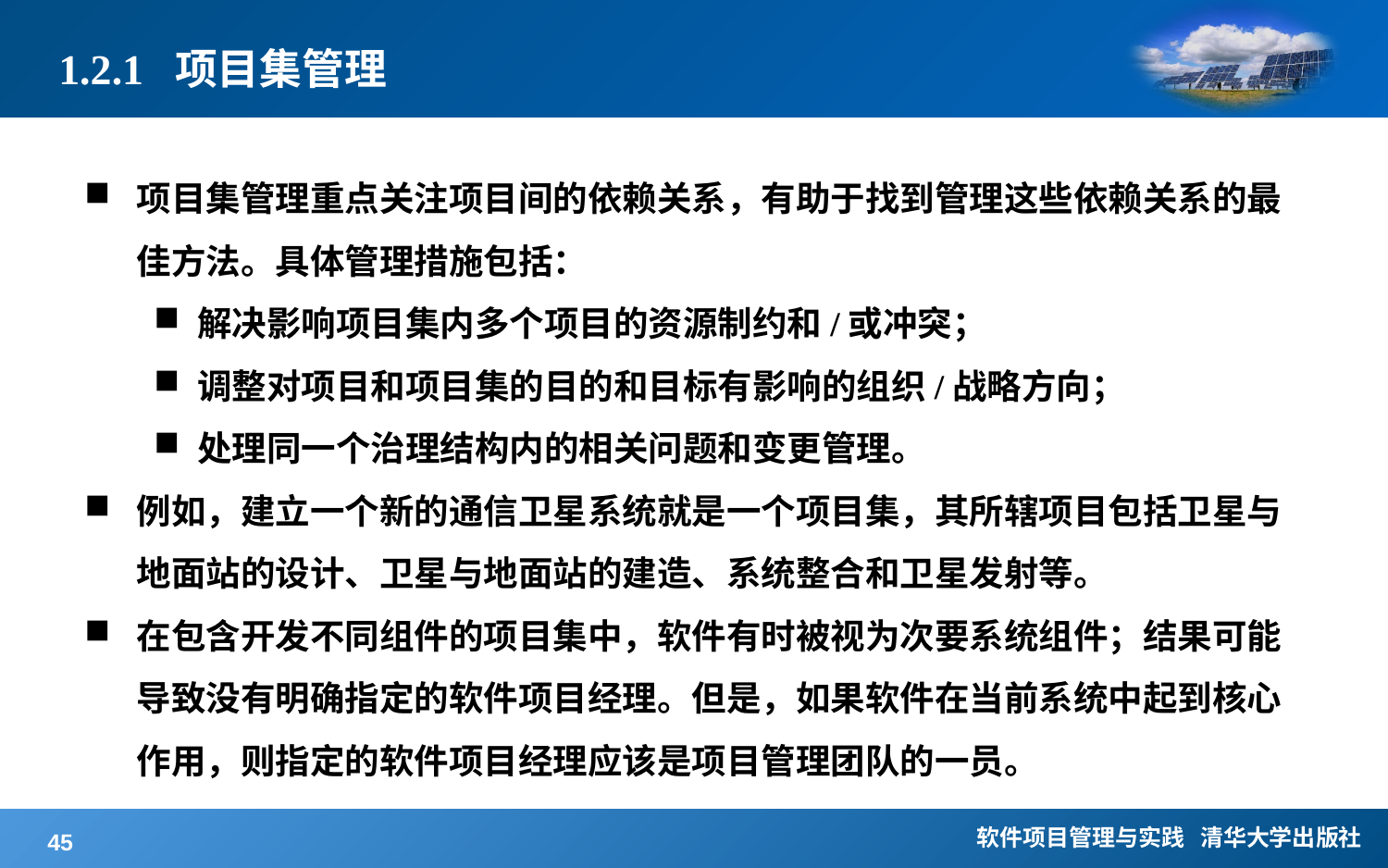

# 1.2.1  项目集管理
项目集管理重点关注项目间的依赖关系，有助于找到管理这些依赖关系的最佳方法。具体管理措施包括：
解决影响项目集内多个项目的资源制约和/或冲突；
调整对项目和项目集的目的和目标有影响的组织/战略方向；
处理同一个治理结构内的相关问题和变更管理。
例如，建立一个新的通信卫星系统就是一个项目集，其所辖项目包括卫星与地面站的设计、卫星与地面站的建造、系统整合和卫星发射等。
在包含开发不同组件的项目集中，软件有时被视为次要系统组件；结果可能导致没有明确指定的软件项目经理。但是，如果软件在当前系统中起到核心作用，则指定的软件项目经理应该是项目管理团队的一员。